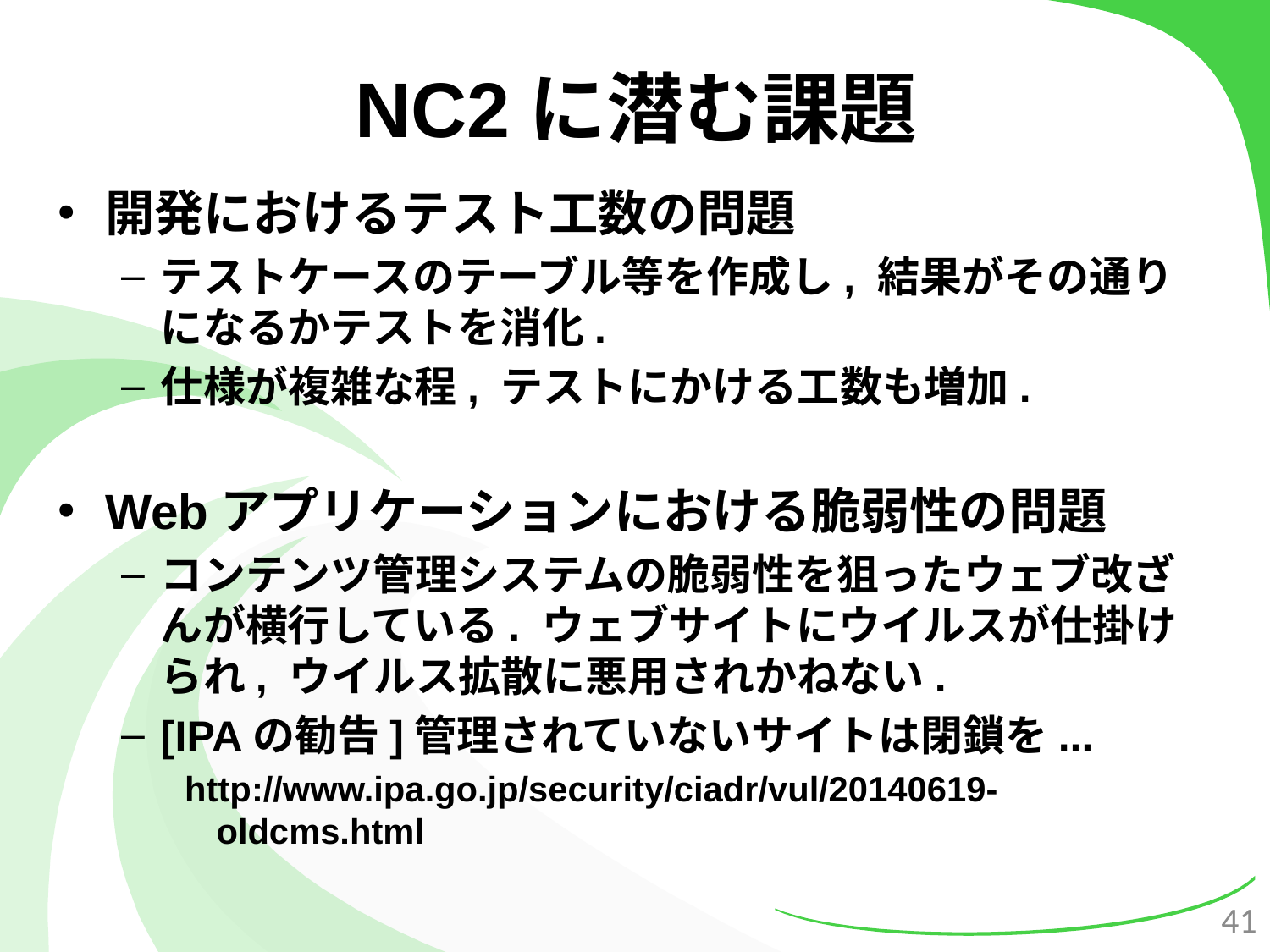

# NC2に潜む課題
開発におけるテスト工数の問題
テストケースのテーブル等を作成し, 結果がその通りになるかテストを消化.
仕様が複雑な程, テストにかける工数も増加.

Webアプリケーションにおける脆弱性の問題
コンテンツ管理システムの脆弱性を狙ったウェブ改ざんが横行している. ウェブサイトにウイルスが仕掛けられ, ウイルス拡散に悪用されかねない.
[IPAの勧告]管理されていないサイトは閉鎖を...
http://www.ipa.go.jp/security/ciadr/vul/20140619-oldcms.html

41